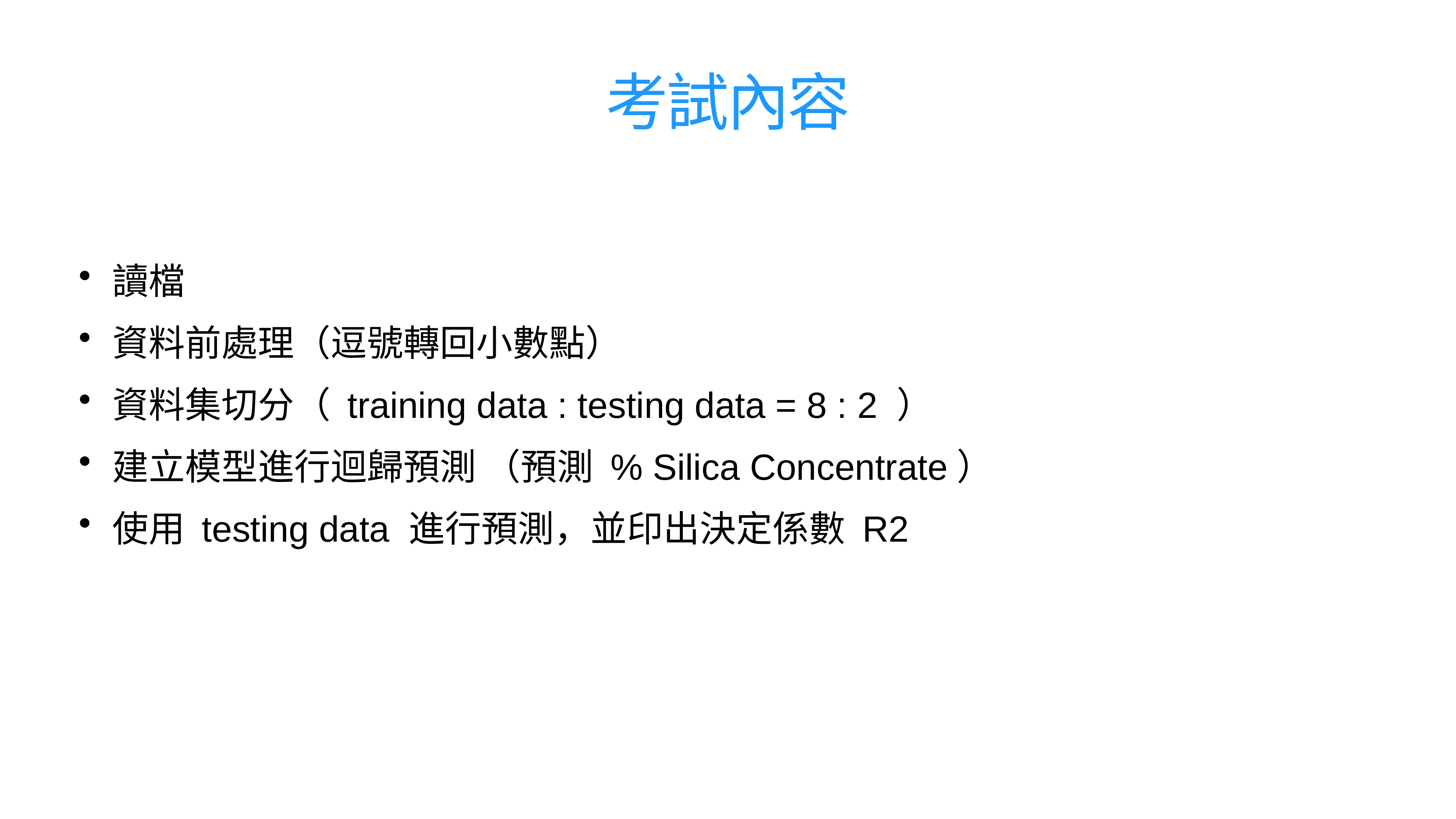

# 考試內容
讀檔
資料前處理（逗號轉回小數點）
資料集切分（ training data : testing data = 8 : 2 ）
建立模型進行迴歸預測 （預測 % Silica Concentrate）
使用 testing data 進行預測，並印出決定係數 R2